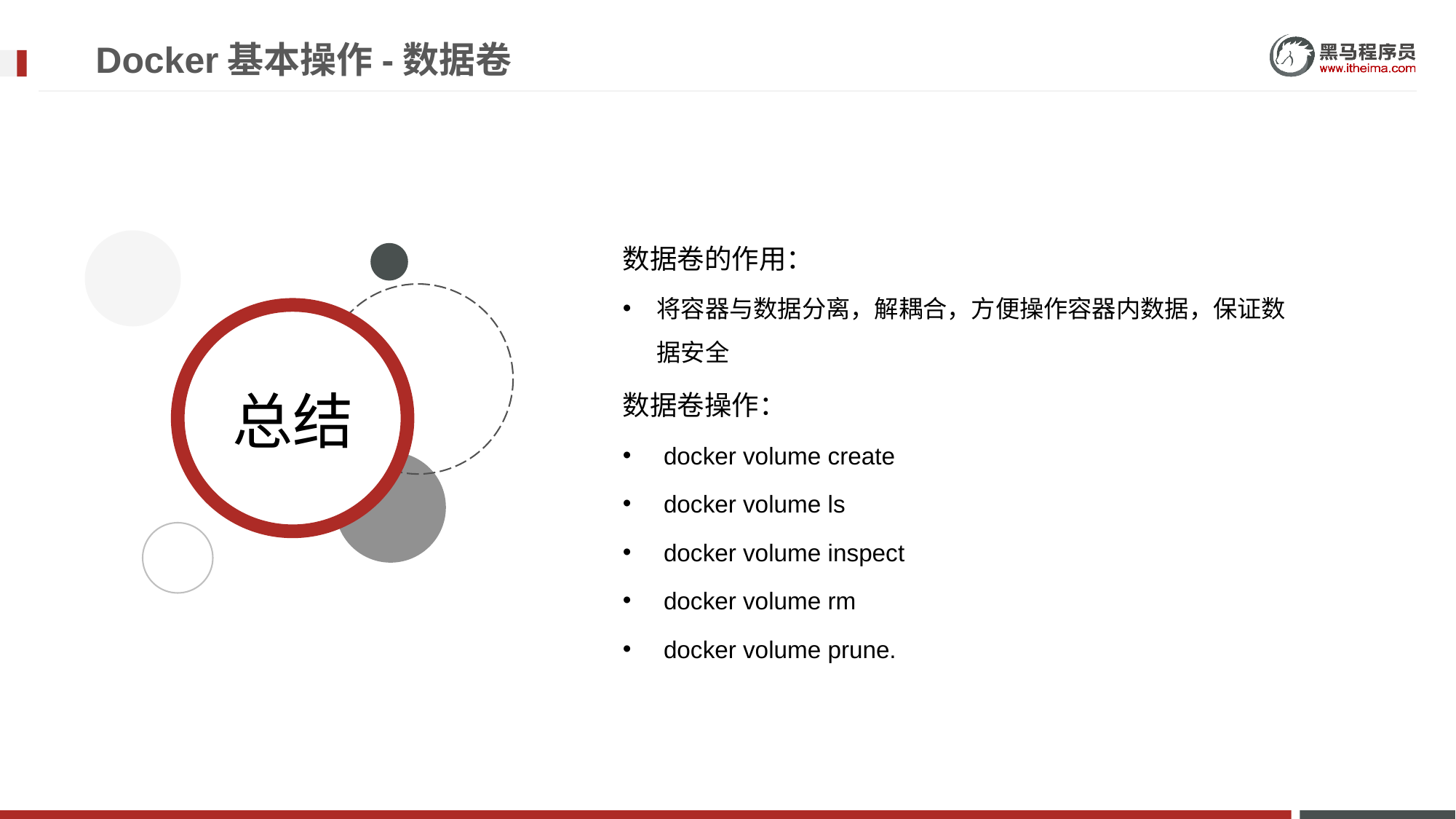

# Docker基本操作-数据卷
数据卷的作用：
将容器与数据分离，解耦合，方便操作容器内数据，保证数据安全
数据卷操作：
docker volume create
docker volume ls
docker volume inspect
docker volume rm
docker volume prune.